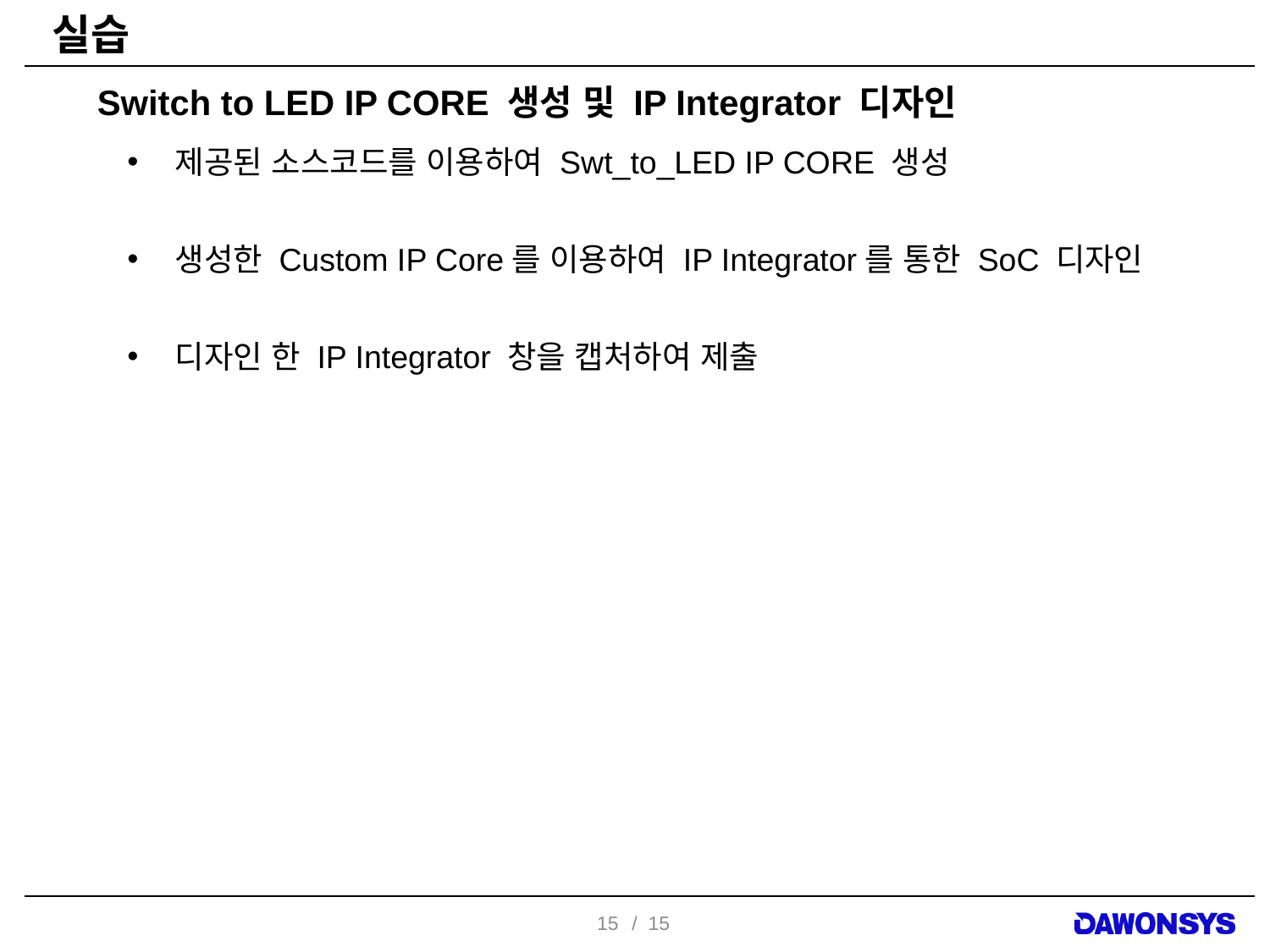

# 실습
Switch to LED IP CORE 생성 및 IP Integrator 디자인
제공된 소스코드를 이용하여 Swt_to_LED IP CORE 생성

생성한 Custom IP Core를 이용하여 IP Integrator를 통한 SoC 디자인

디자인 한 IP Integrator 창을 캡처하여 제출

15
/  15